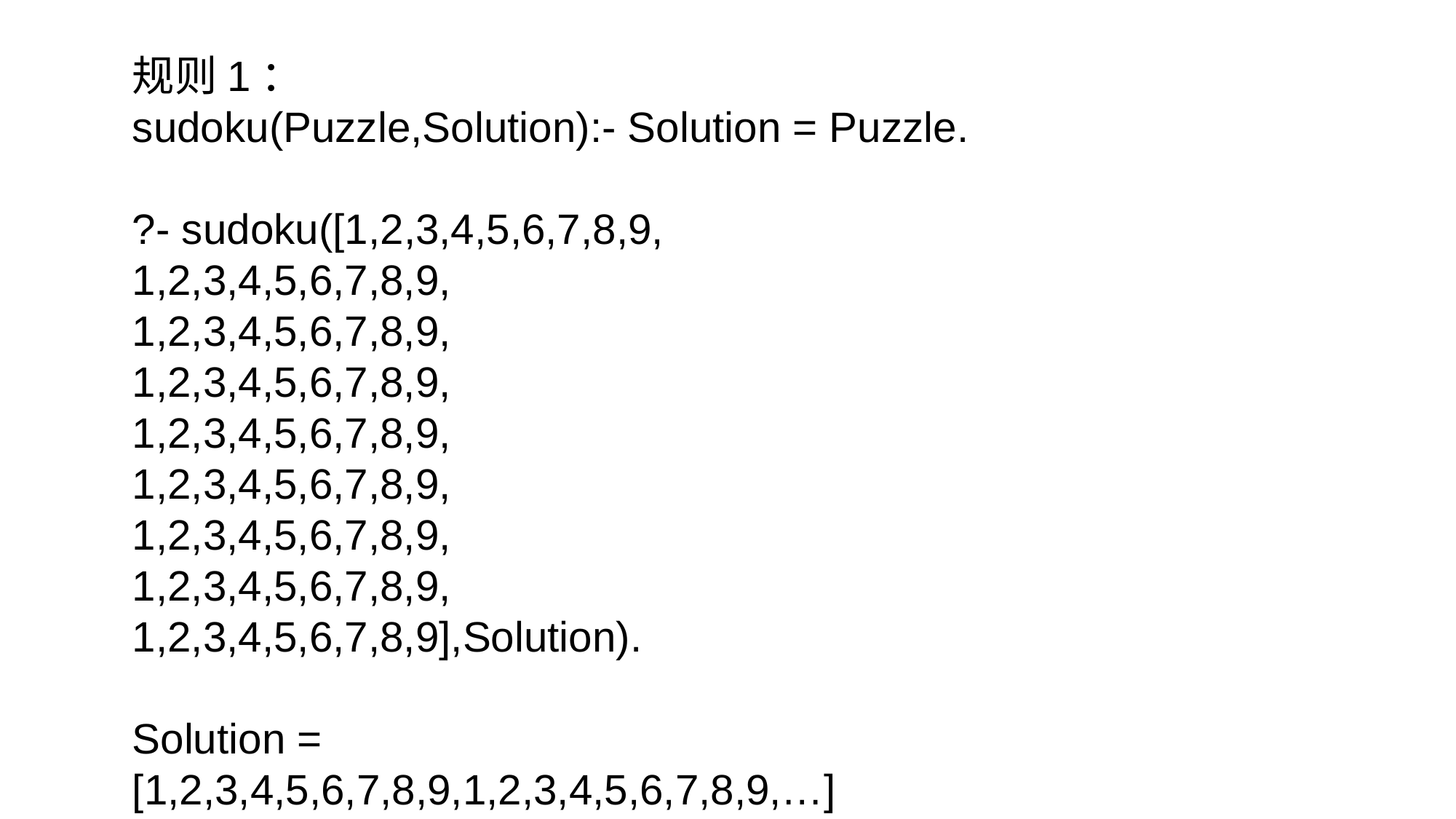

规则1：
sudoku(Puzzle,Solution):- Solution = Puzzle.

?- sudoku([1,2,3,4,5,6,7,8,9,
1,2,3,4,5,6,7,8,9,
1,2,3,4,5,6,7,8,9,
1,2,3,4,5,6,7,8,9,
1,2,3,4,5,6,7,8,9,
1,2,3,4,5,6,7,8,9,
1,2,3,4,5,6,7,8,9,
1,2,3,4,5,6,7,8,9,
1,2,3,4,5,6,7,8,9],Solution).

Solution = [1,2,3,4,5,6,7,8,9,1,2,3,4,5,6,7,8,9,…]